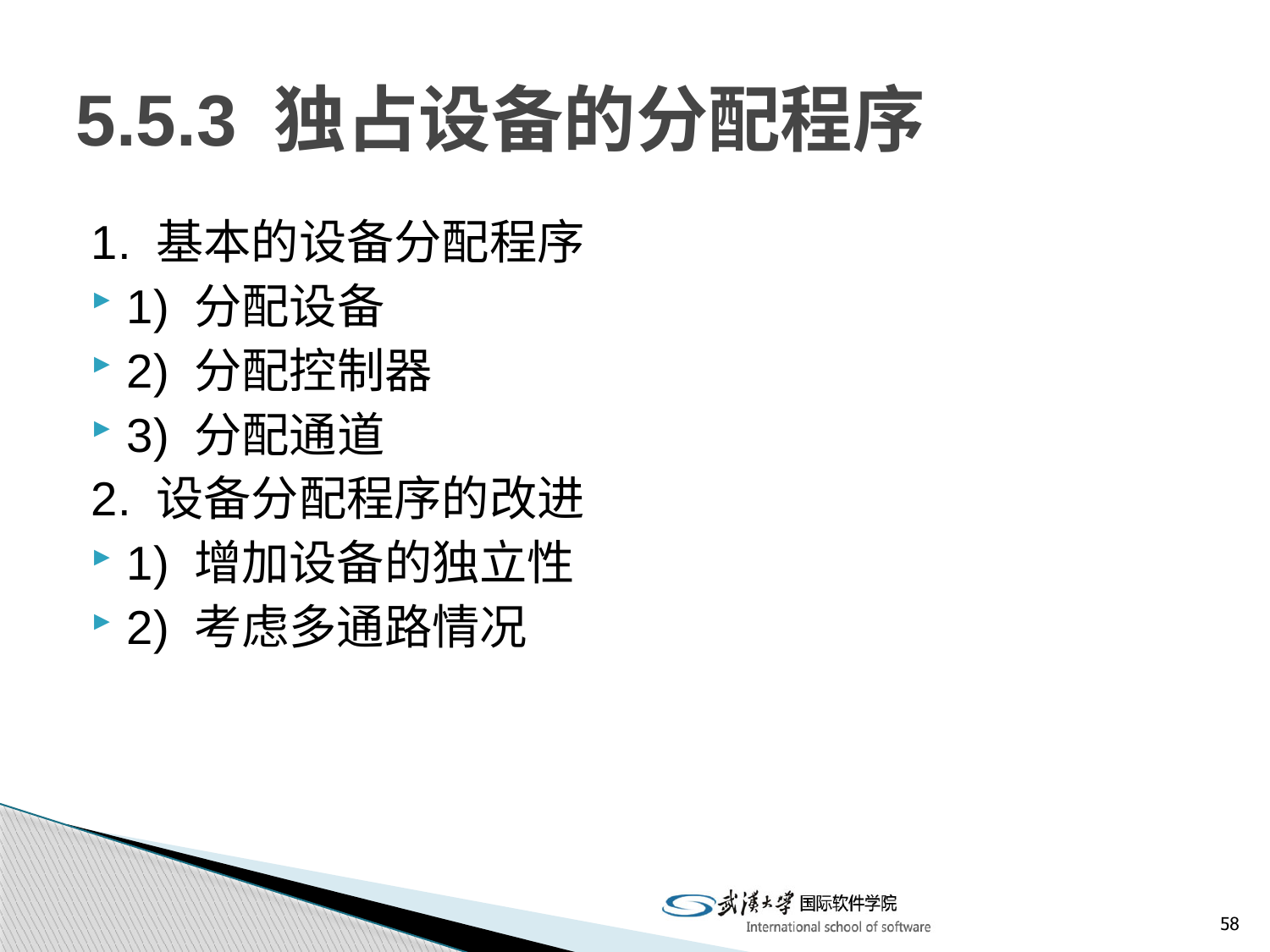

# 5.5.3 独占设备的分配程序
1. 基本的设备分配程序
1) 分配设备
2) 分配控制器
3) 分配通道
2. 设备分配程序的改进
1) 增加设备的独立性
2) 考虑多通路情况

58